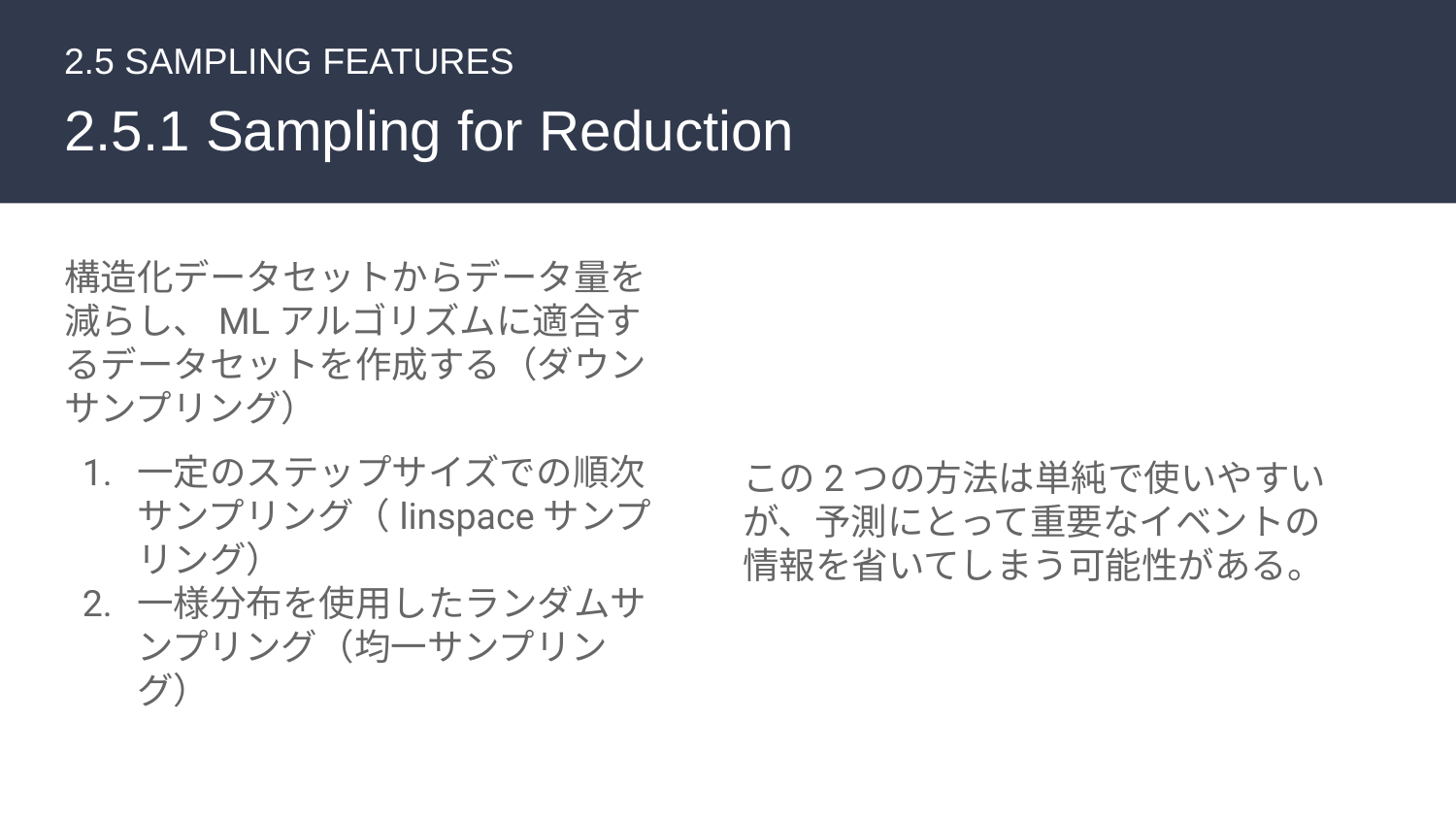

2.5 SAMPLING FEATURES
# 2.5.1 Sampling for Reduction
構造化データセットからデータ量を減らし、MLアルゴリズムに適合するデータセットを作成する（ダウンサンプリング）
一定のステップサイズでの順次サンプリング（linspaceサンプリング）
一様分布を使用したランダムサンプリング（均一サンプリング）

この2つの方法は単純で使いやすいが、予測にとって重要なイベントの情報を省いてしまう可能性がある。